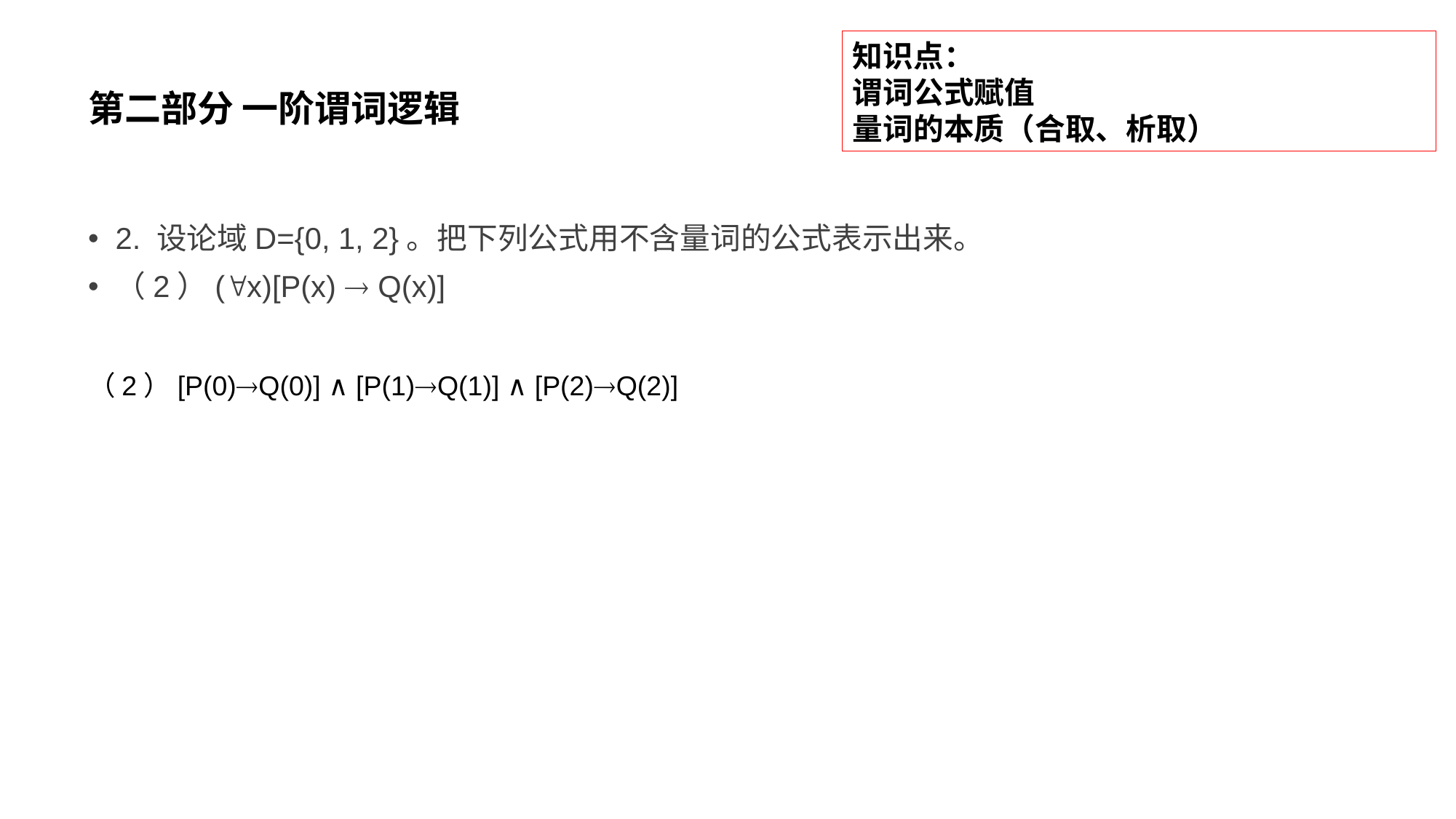

# 第二部分 一阶谓词逻辑
知识点：
谓词公式赋值
量词的本质（合取、析取）
2. 设论域D={0, 1, 2}。把下列公式用不含量词的公式表示出来。
（2）(∀x)[P(x) → Q(x)]
（2）[P(0)→Q(0)] ∧ [P(1)→Q(1)] ∧ [P(2)→Q(2)]